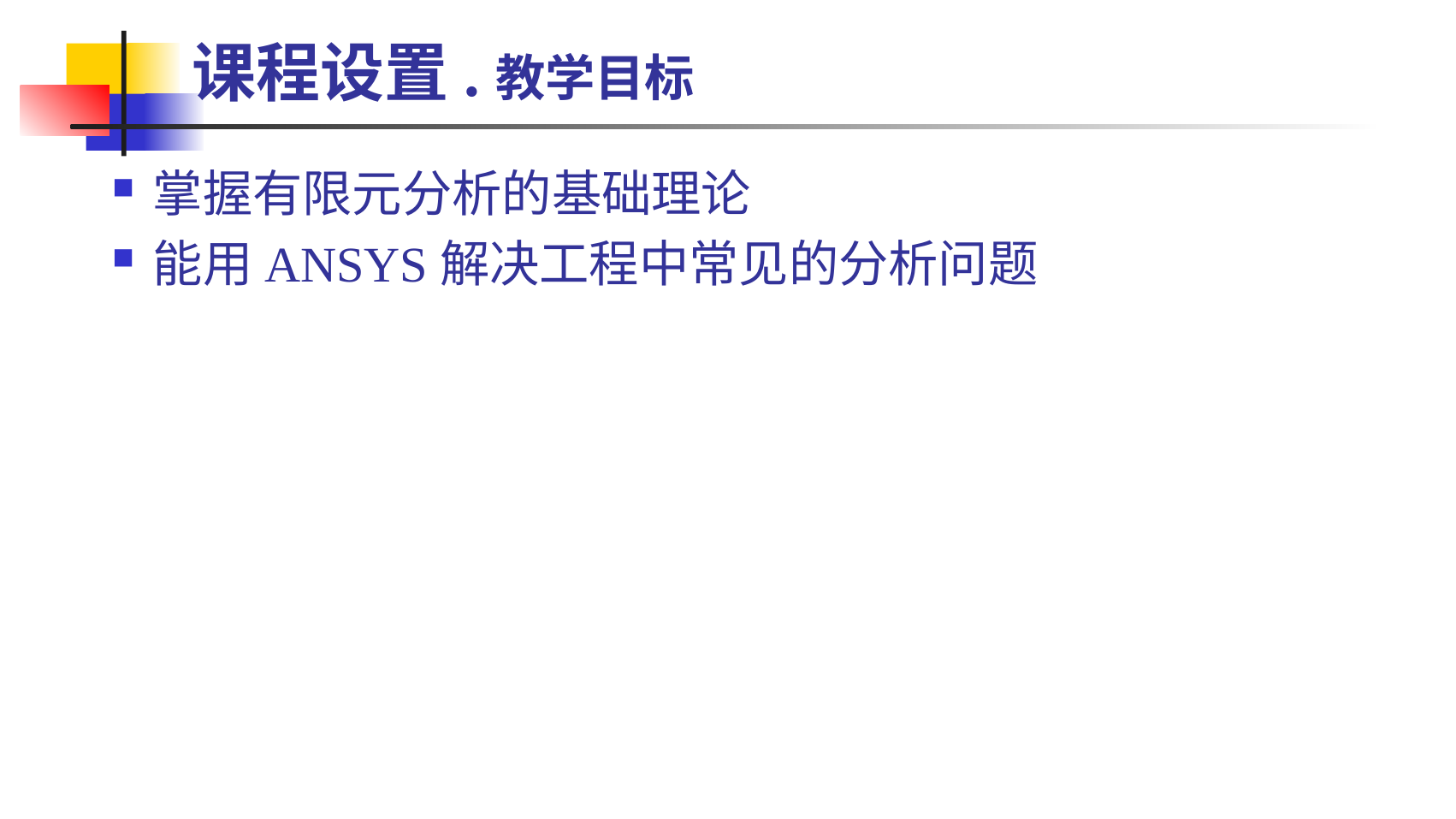

# 课程设置.教学目标
掌握有限元分析的基础理论
能用ANSYS解决工程中常见的分析问题